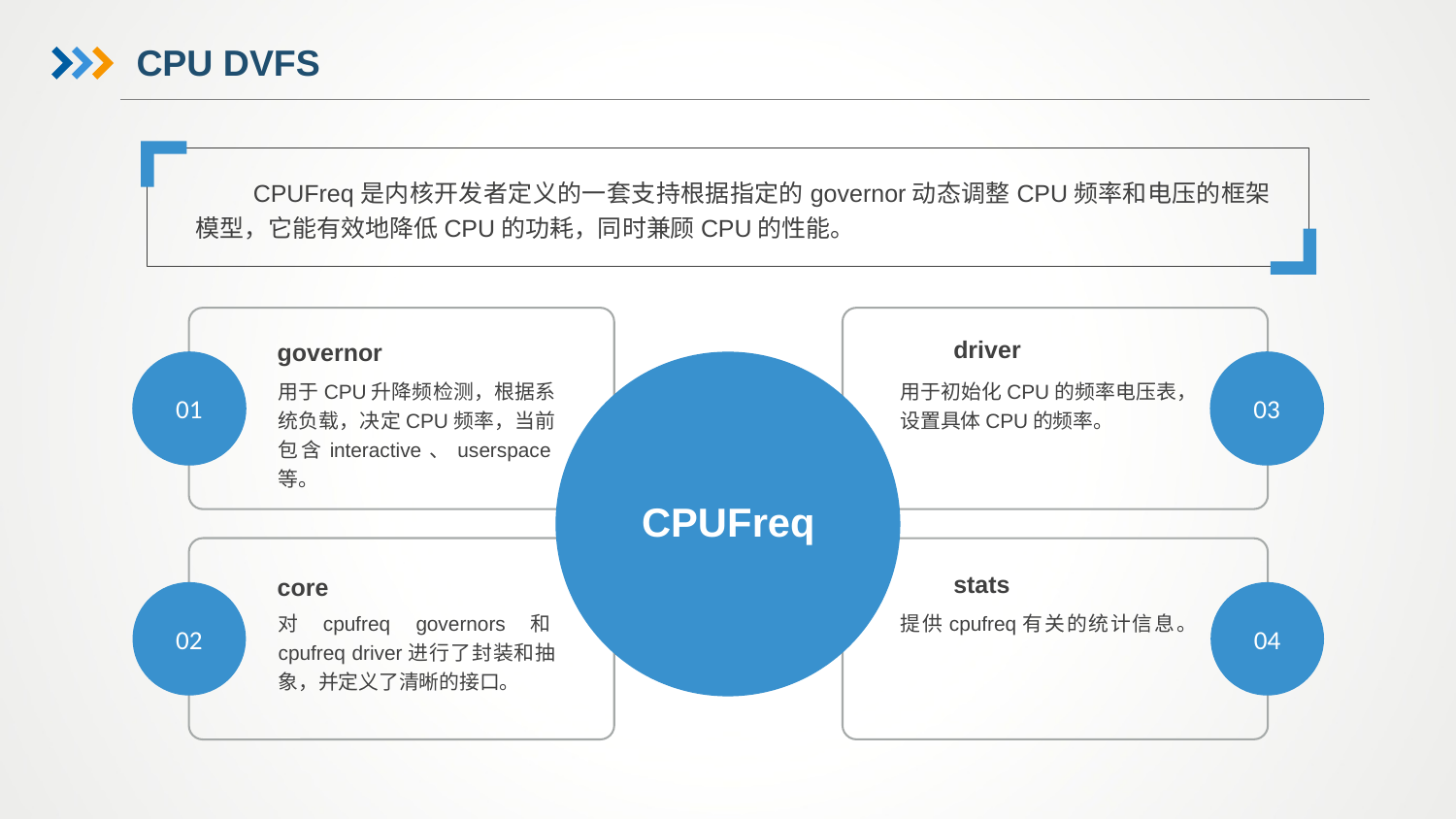

CPU DVFS

        CPUFreq是内核开发者定义的一套支持根据指定的governor动态调整CPU频率和电压的框架模型，它能有效地降低CPU的功耗，同时兼顾CPU的性能。

governor
driver
01
03

用于CPU升降频检测，根据系统负载，决定CPU频率，当前包含interactive、userspace等。
用于初始化CPU的频率电压表，设置具体CPU的频率。
CPUFreq

core
stats
02
04
对cpufreq governors和cpufreq driver进行了封装和抽象，并定义了清晰的接口。
提供cpufreq有关的统计信息。